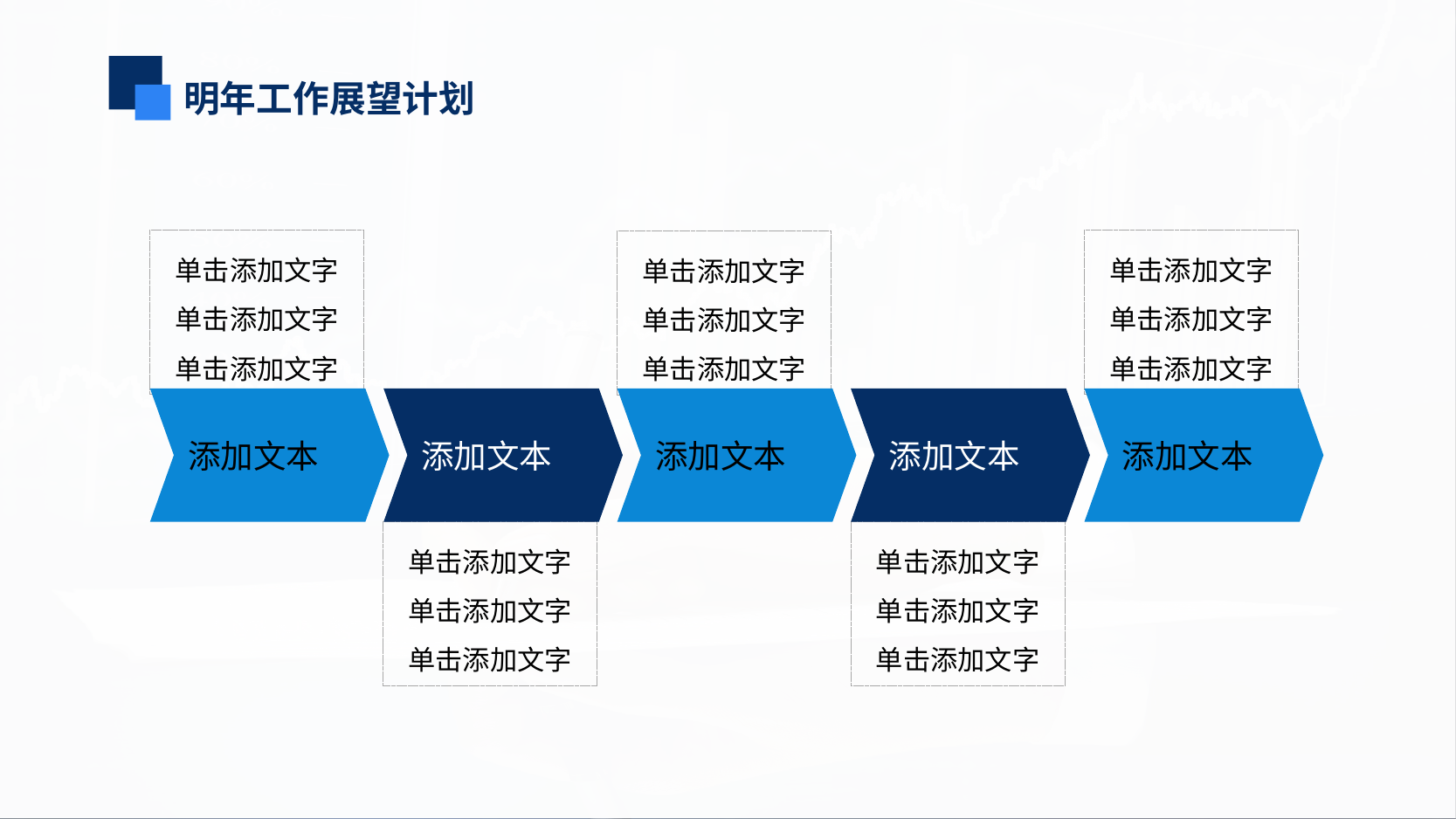

明年工作展望计划

单击添加文字
单击添加文字
单击添加文字
单击添加文字
单击添加文字
单击添加文字
单击添加文字
单击添加文字
单击添加文字
添加文本
添加文本
添加文本
添加文本
添加文本
单击添加文字
单击添加文字
单击添加文字
单击添加文字
单击添加文字
单击添加文字